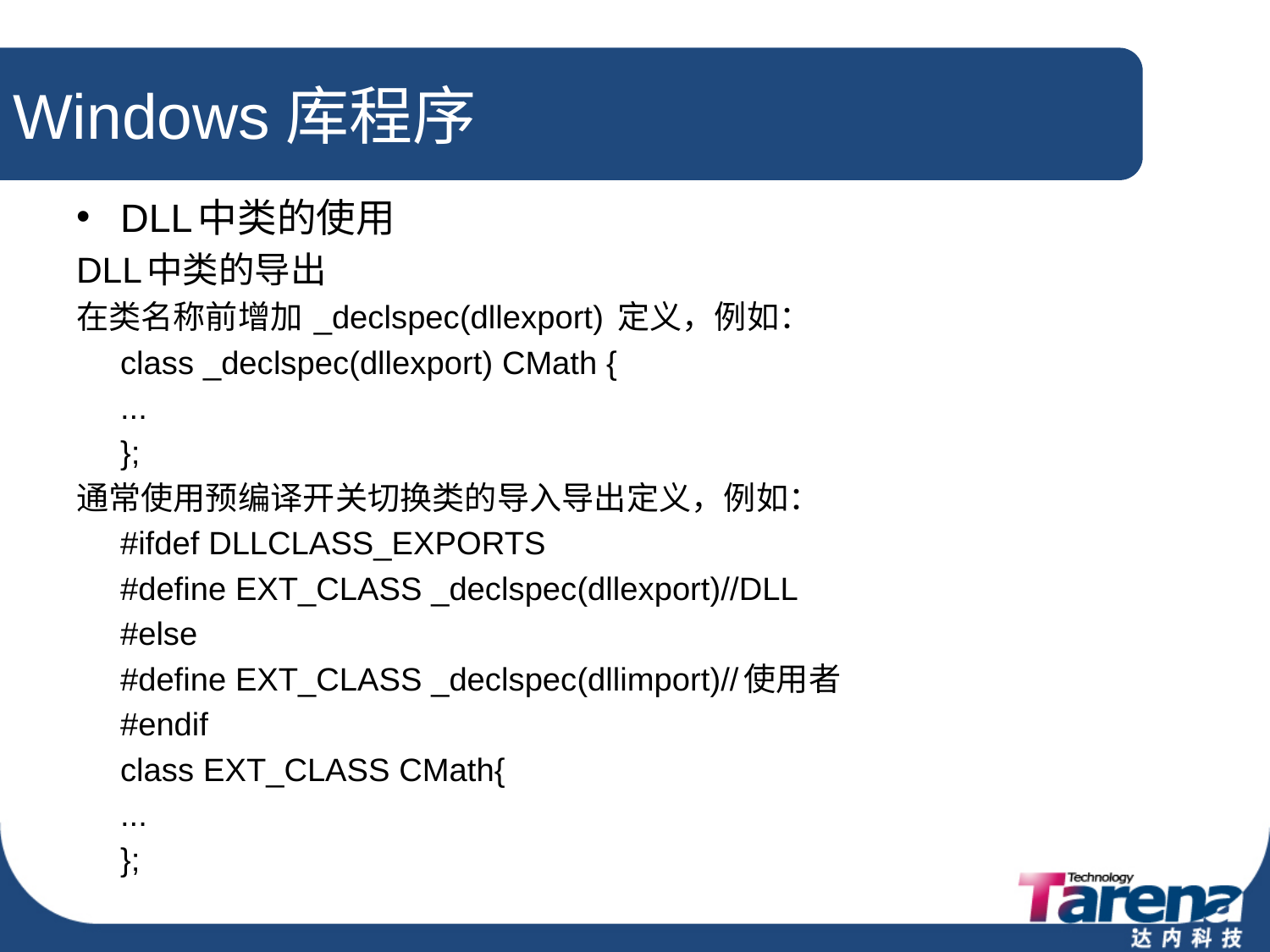

# Windows库程序
DLL中类的使用
DLL中类的导出
在类名称前增加 _declspec(dllexport) 定义，例如：
	class _declspec(dllexport) CMath {
	...
	};
通常使用预编译开关切换类的导入导出定义，例如：
	#ifdef DLLCLASS_EXPORTS
	#define EXT_CLASS _declspec(dllexport)//DLL
	#else
	#define EXT_CLASS _declspec(dllimport)//使用者
	#endif
	class EXT_CLASS CMath{
	...
	};